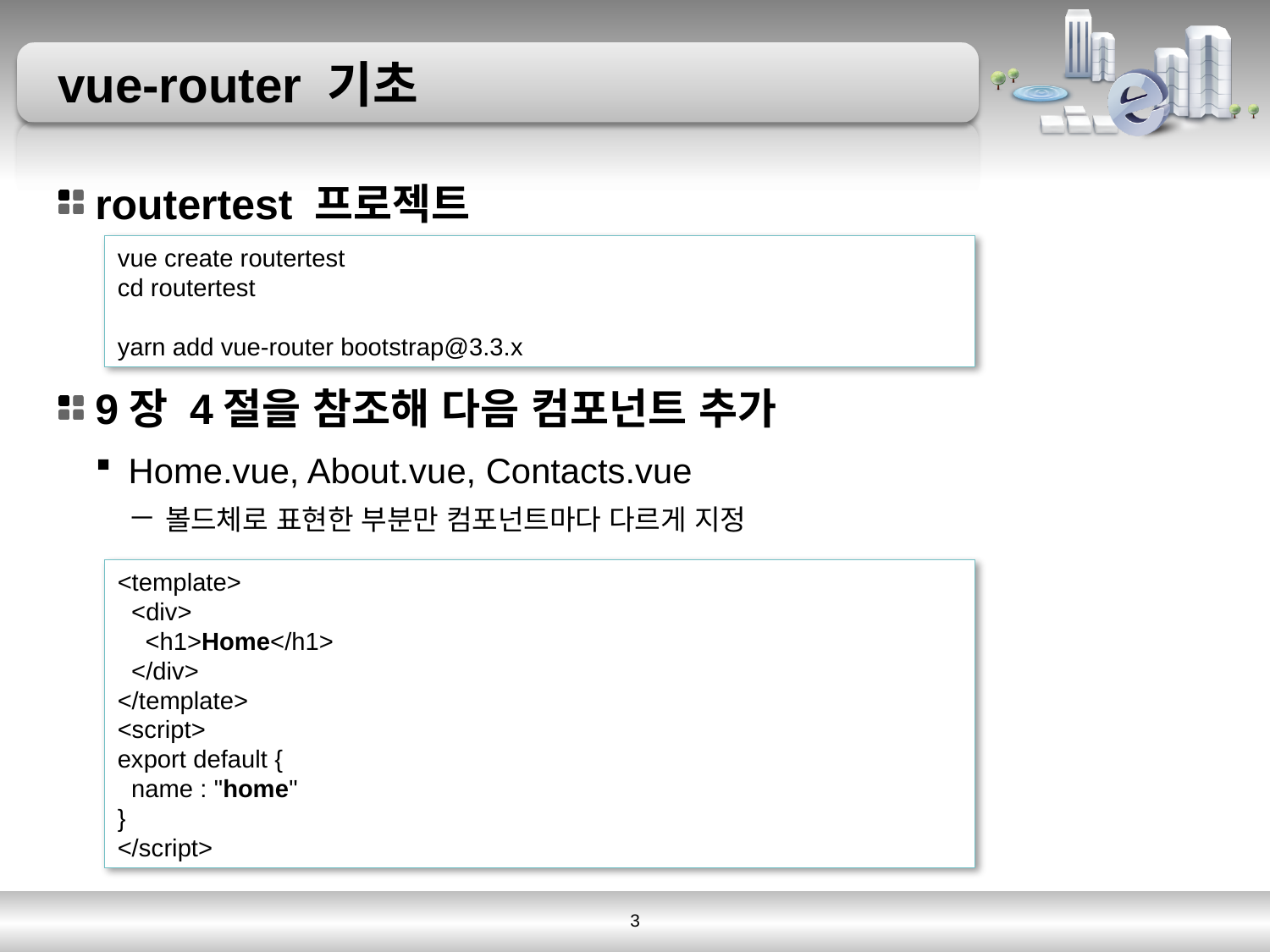

# vue-router 기초
routertest 프로젝트

9장 4절을 참조해 다음 컴포넌트 추가
Home.vue, About.vue, Contacts.vue
볼드체로 표현한 부분만 컴포넌트마다 다르게 지정
vue create routertest
cd routertest

yarn add vue-router bootstrap@3.3.x
<template>
  <div>
    <h1>Home</h1>
  </div>
</template>
<script>
export default {
  name : "home"
}
</script>